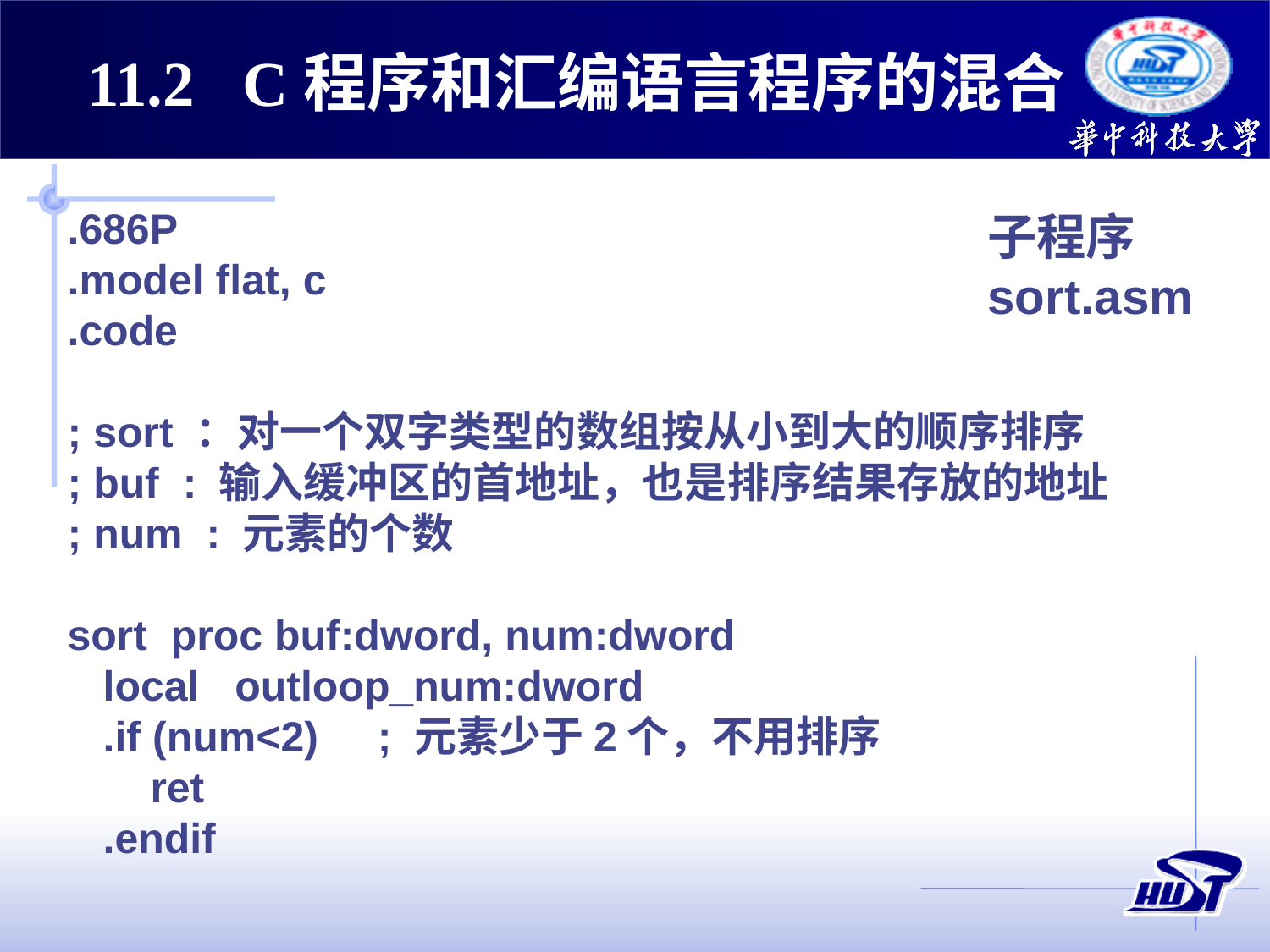

11.2   C程序和汇编语言程序的混合
.686P
.model flat, c
.code

; sort ：对一个双字类型的数组按从小到大的顺序排序
; buf  : 输入缓冲区的首地址，也是排序结果存放的地址
; num  : 元素的个数

sort  proc buf:dword, num:dword
   local   outloop_num:dword
   .if (num<2)     ; 元素少于2个，不用排序
       ret
   .endif

子程序sort.asm